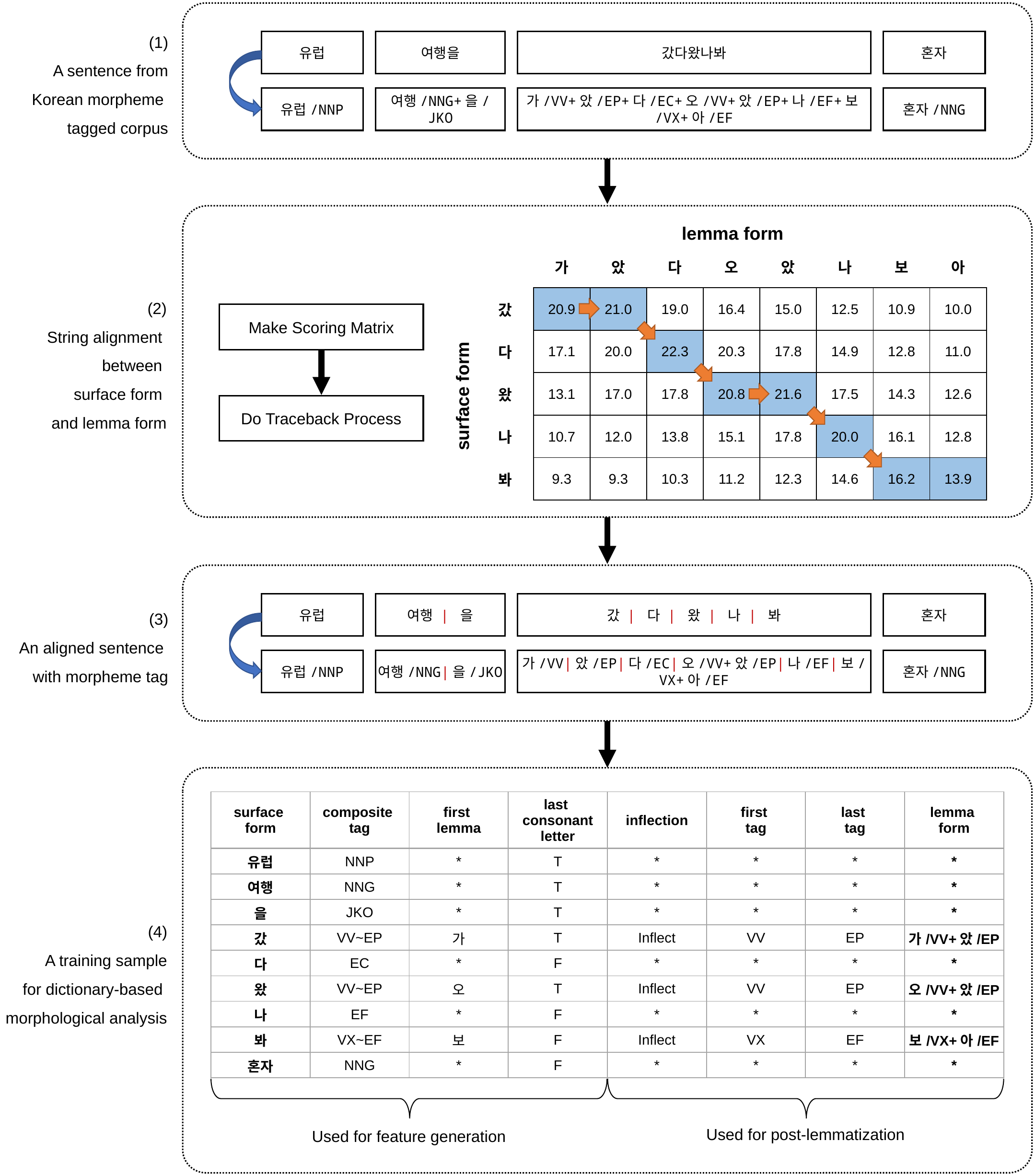

(1)
A sentence from
Korean morpheme
tagged corpus
유럽
여행을
갔다왔나봐
혼자

유럽/NNP
여행/NNG+을/JKO
가/VV+았/EP+다/EC+오/VV+았/EP+나/EF+보/VX+아/EF
혼자/NNG

lemma form
(2)
String alignment
between
surface form
and lemma form

Make Scoring Matrix

surface form

Do Traceback Process

유럽
여행 | 을
갔 | 다 | 왔 | 나 | 봐
혼자

유럽/NNP
여행/NNG|을/JKO
가/VV|았/EP|다/EC|오/VV+았/EP|나/EF|보/VX+아/EF
혼자/NNG
(3)
An aligned sentence
with morpheme tag

(4)
A training sample
for dictionary-based
morphological analysis

Used for post-lemmatization
Used for feature generation
|  | 가 | 았 | 다 | 오 | 았 | 나 | 보 | 아 |
| --- | --- | --- | --- | --- | --- | --- | --- | --- |
| 갔 | 20.9 | 21.0 | 19.0 | 16.4 | 15.0 | 12.5 | 10.9 | 10.0 |
| 다 | 17.1 | 20.0 | 22.3 | 20.3 | 17.8 | 14.9 | 12.8 | 11.0 |
| 왔 | 13.1 | 17.0 | 17.8 | 20.8 | 21.6 | 17.5 | 14.3 | 12.6 |
| 나 | 10.7 | 12.0 | 13.8 | 15.1 | 17.8 | 20.0 | 16.1 | 12.8 |
| 봐 | 9.3 | 9.3 | 10.3 | 11.2 | 12.3 | 14.6 | 16.2 | 13.9 |
| surface form | composite tag | first lemma | last consonant letter | inflection | first tag | last tag | lemma form |
| --- | --- | --- | --- | --- | --- | --- | --- |
| 유럽 | NNP | \* | T | \* | \* | \* | \* |
| 여행 | NNG | \* | T | \* | \* | \* | \* |
| 을 | JKO | \* | T | \* | \* | \* | \* |
| 갔 | VV~EP | 가 | T | Inflect | VV | EP | 가/VV+았/EP |
| 다 | EC | \* | F | \* | \* | \* | \* |
| 왔 | VV~EP | 오 | T | Inflect | VV | EP | 오/VV+았/EP |
| 나 | EF | \* | F | \* | \* | \* | \* |
| 봐 | VX~EF | 보 | F | Inflect | VX | EF | 보/VX+아/EF |
| 혼자 | NNG | \* | F | \* | \* | \* | \* |